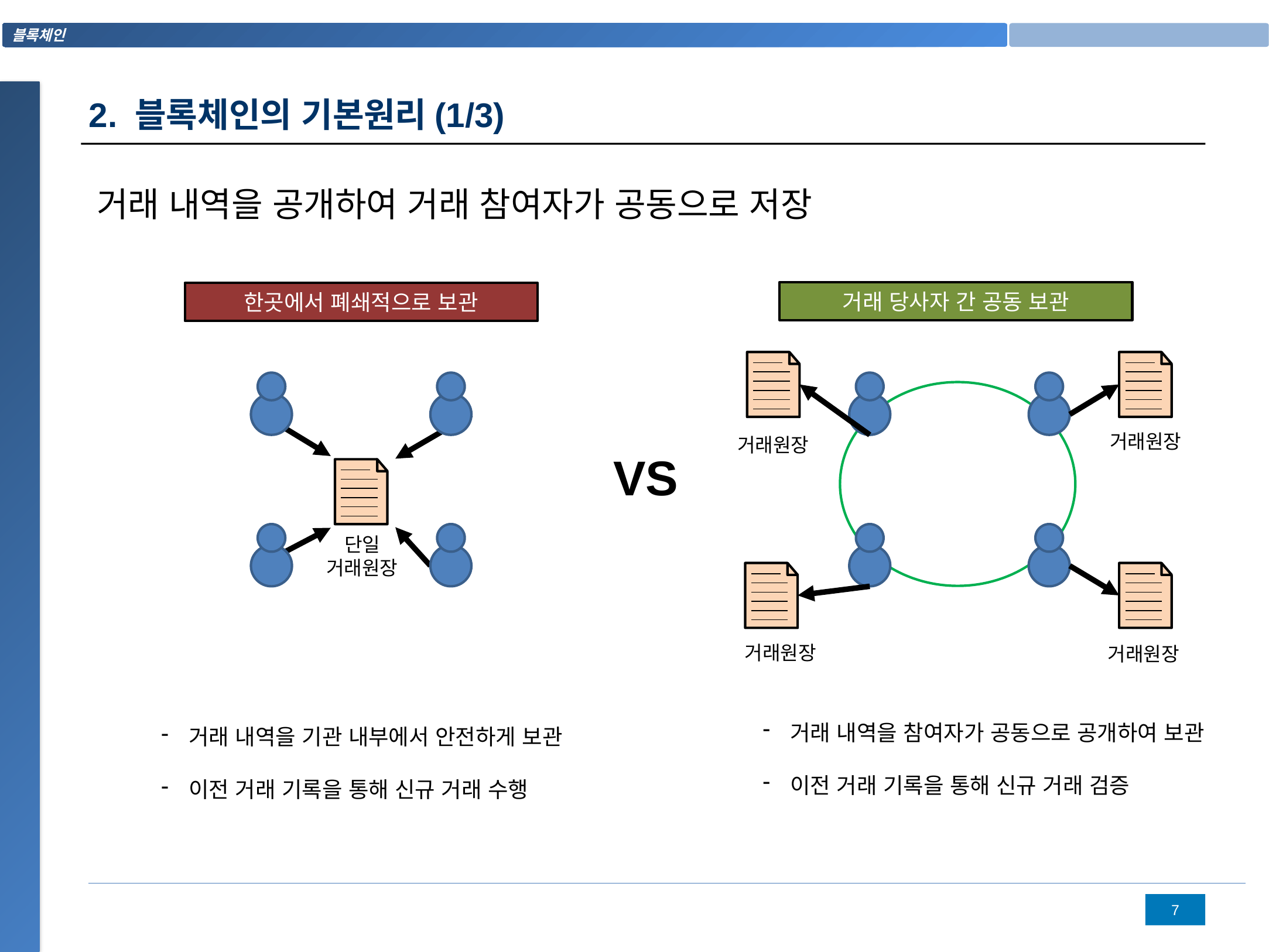

2. 블록체인의 기본원리(1/3)

거래 내역을 공개하여 거래 참여자가 공동으로 저장
거래 당사자 간 공동 보관
한곳에서 폐쇄적으로 보관

거래원장
거래원장
VS

단일
거래원장

거래원장
거래원장
거래 내역을 참여자가 공동으로 공개하여 보관
이전 거래 기록을 통해 신규 거래 검증
거래 내역을 기관 내부에서 안전하게 보관
이전 거래 기록을 통해 신규 거래 수행
7